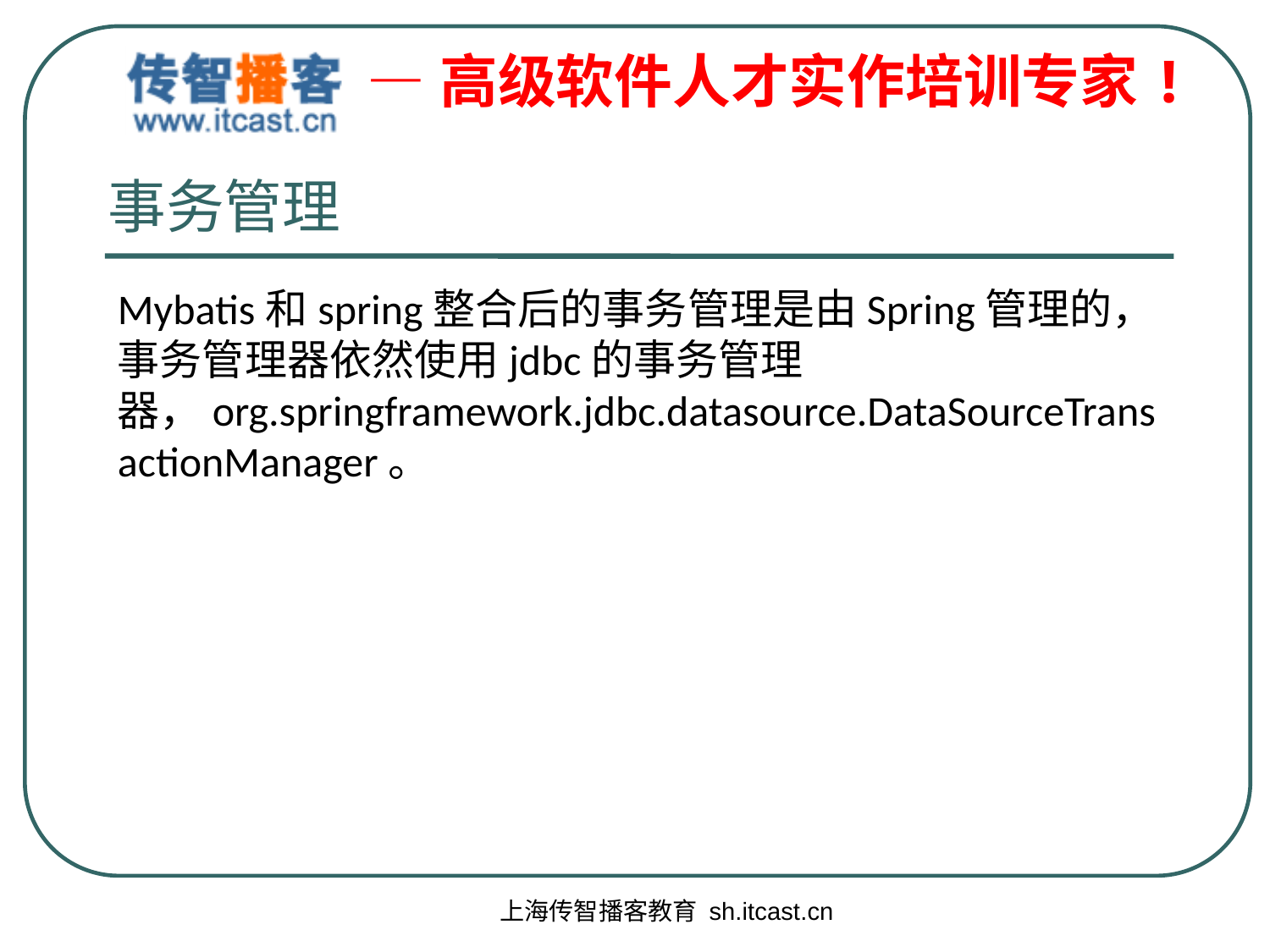

# 事务管理
Mybatis和spring整合后的事务管理是由Spring管理的，事务管理器依然使用jdbc的事务管理器，org.springframework.jdbc.datasource.DataSourceTransactionManager。
上海传智播客教育 sh.itcast.cn